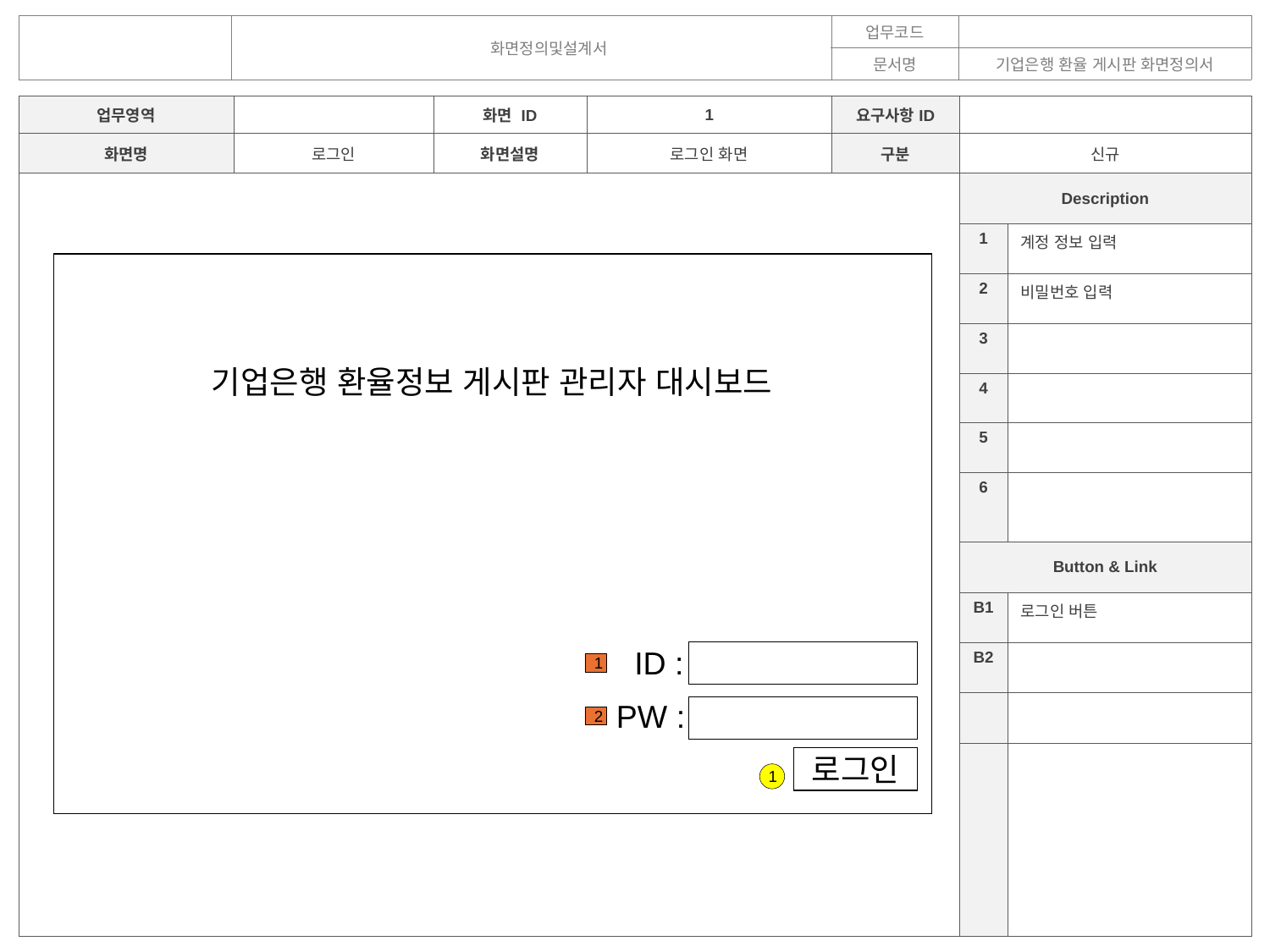

|  | 화면정의및설계서 | 업무코드 |  |
| --- | --- | --- | --- |
|  |  | 문서명 | 기업은행 환율 게시판 화면정의서 |
| 업무영역 |  | 화면 ID | 1 | 요구사항ID |  |  |
| --- | --- | --- | --- | --- | --- | --- |
| 화면명 | 로그인 | 화면설명 | 로그인 화면 | 구분 | 신규 |  |
|  |  |  |  |  | Description |  |
|  |  |  |  |  | 1 | 계정 정보 입력 |
|  |  |  |  |  | 2 | 비밀번호 입력 |
|  |  |  |  |  | 3 |  |
|  |  |  |  |  | 4 |  |
|  |  |  |  |  | 5 |  |
|  |  |  |  |  | 6 |  |
|  |  |  |  |  | Button & Link |  |
|  |  |  |  |  | B1 | 로그인 버튼 |
|  |  |  |  |  | B2 |  |
|  |  |  |  |  |  |  |
|  |  |  |  |  |  |  |

기업은행 환율정보 게시판 관리자 대시보드
ID :

1
PW :

2
로그인
1